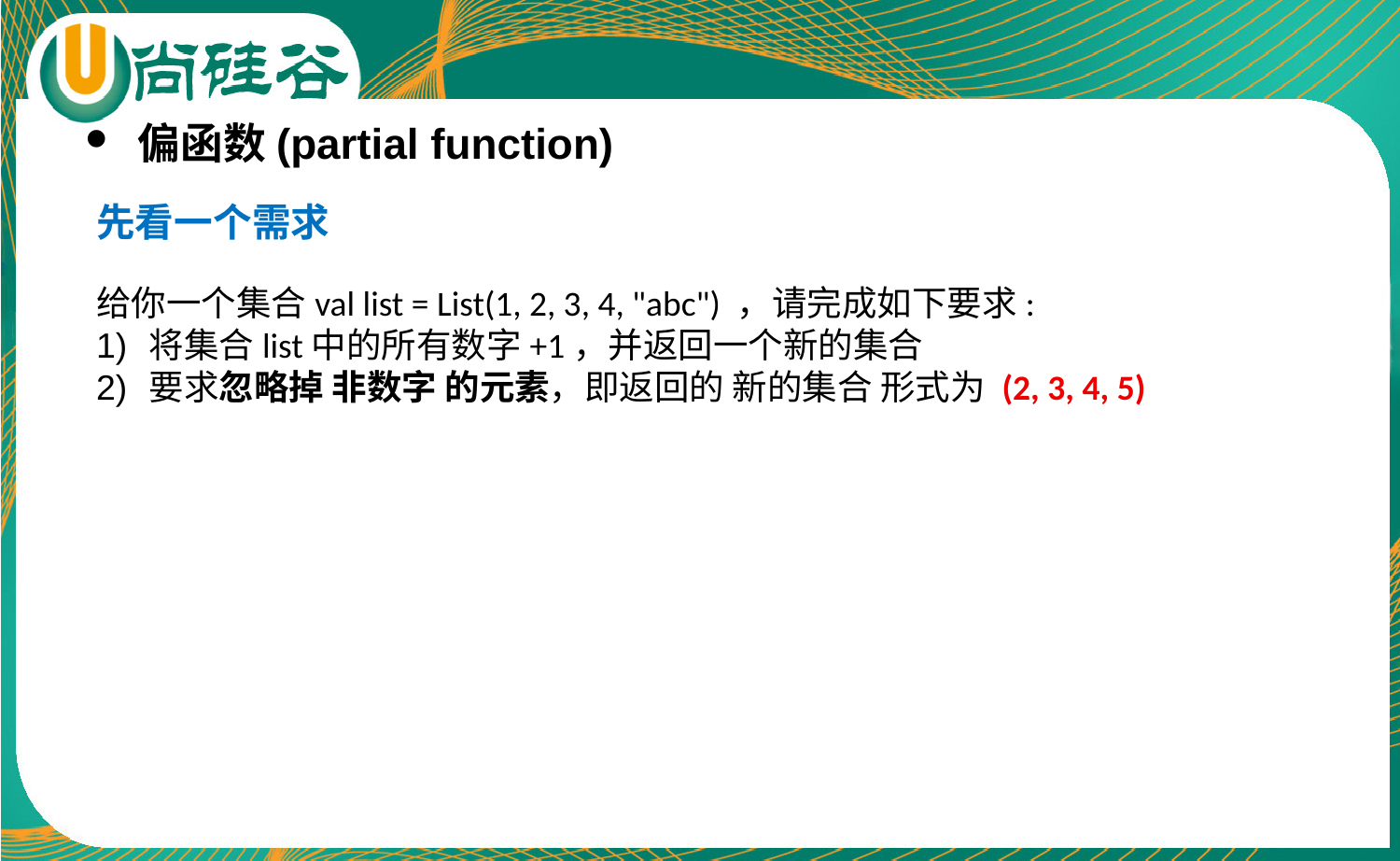

偏函数(partial function)

先看一个需求

给你一个集合val list = List(1, 2, 3, 4, "abc") ，请完成如下要求:
将集合list中的所有数字+1，并返回一个新的集合
要求忽略掉 非数字 的元素，即返回的 新的集合 形式为 (2, 3, 4, 5)